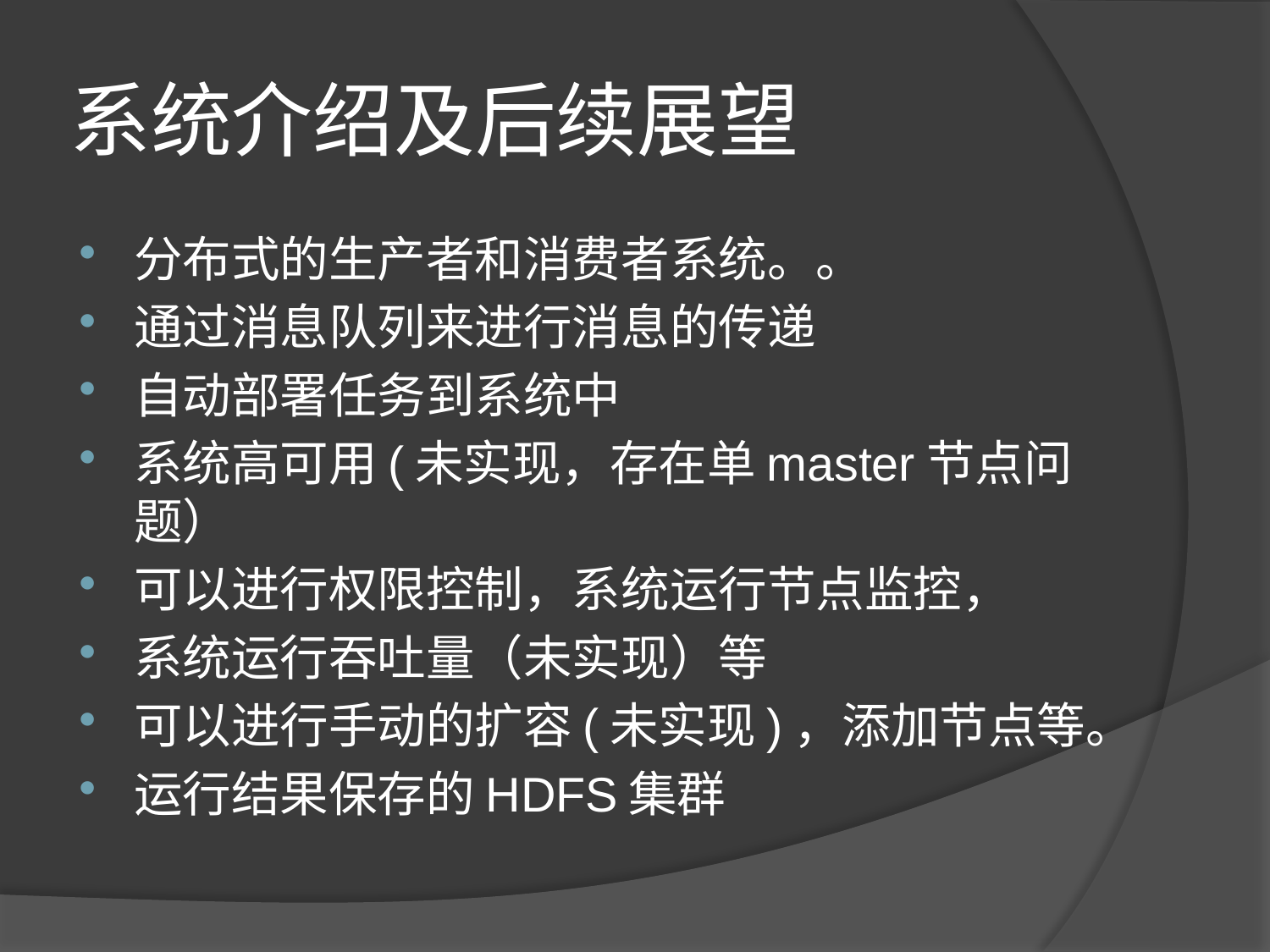

# 系统介绍及后续展望
分布式的生产者和消费者系统。。
通过消息队列来进行消息的传递
自动部署任务到系统中
系统高可用(未实现，存在单master节点问题）
可以进行权限控制，系统运行节点监控，
系统运行吞吐量（未实现）等
可以进行手动的扩容(未实现)，添加节点等。
运行结果保存的HDFS集群